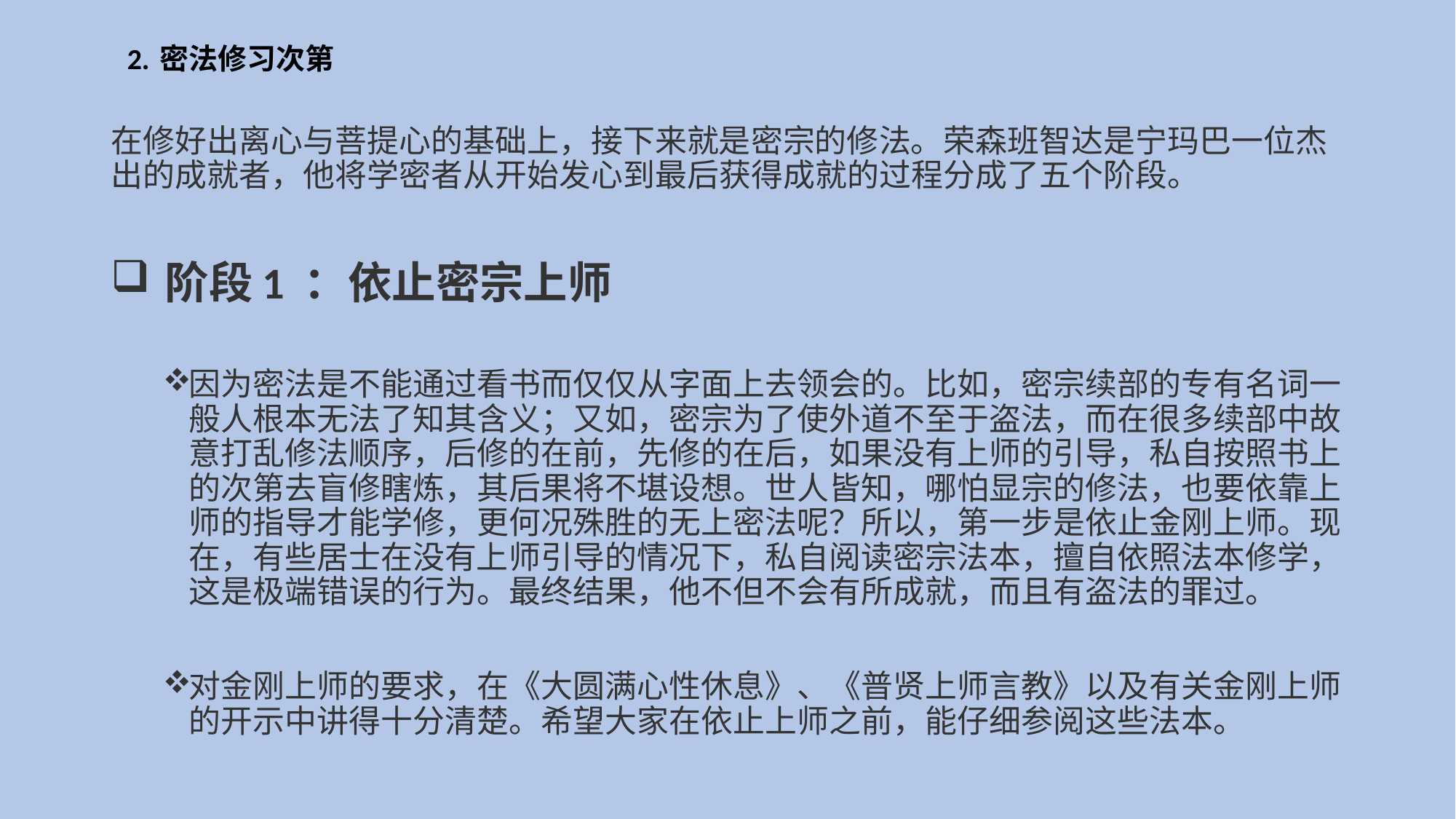

# 2. 密法修习次第
在修好出离心与菩提心的基础上，接下来就是密宗的修法。荣森班智达是宁玛巴一位杰出的成就者，他将学密者从开始发心到最后获得成就的过程分成了五个阶段。

 阶段1 ：依止密宗上师

因为密法是不能通过看书而仅仅从字面上去领会的。比如，密宗续部的专有名词一般人根本无法了知其含义；又如，密宗为了使外道不至于盗法，而在很多续部中故意打乱修法顺序，后修的在前，先修的在后，如果没有上师的引导，私自按照书上的次第去盲修瞎炼，其后果将不堪设想。世人皆知，哪怕显宗的修法，也要依靠上师的指导才能学修，更何况殊胜的无上密法呢？所以，第一步是依止金刚上师。现在，有些居士在没有上师引导的情况下，私自阅读密宗法本，擅自依照法本修学，这是极端错误的行为。最终结果，他不但不会有所成就，而且有盗法的罪过。

对金刚上师的要求，在《大圆满心性休息》、《普贤上师言教》以及有关金刚上师的开示中讲得十分清楚。希望大家在依止上师之前，能仔细参阅这些法本。